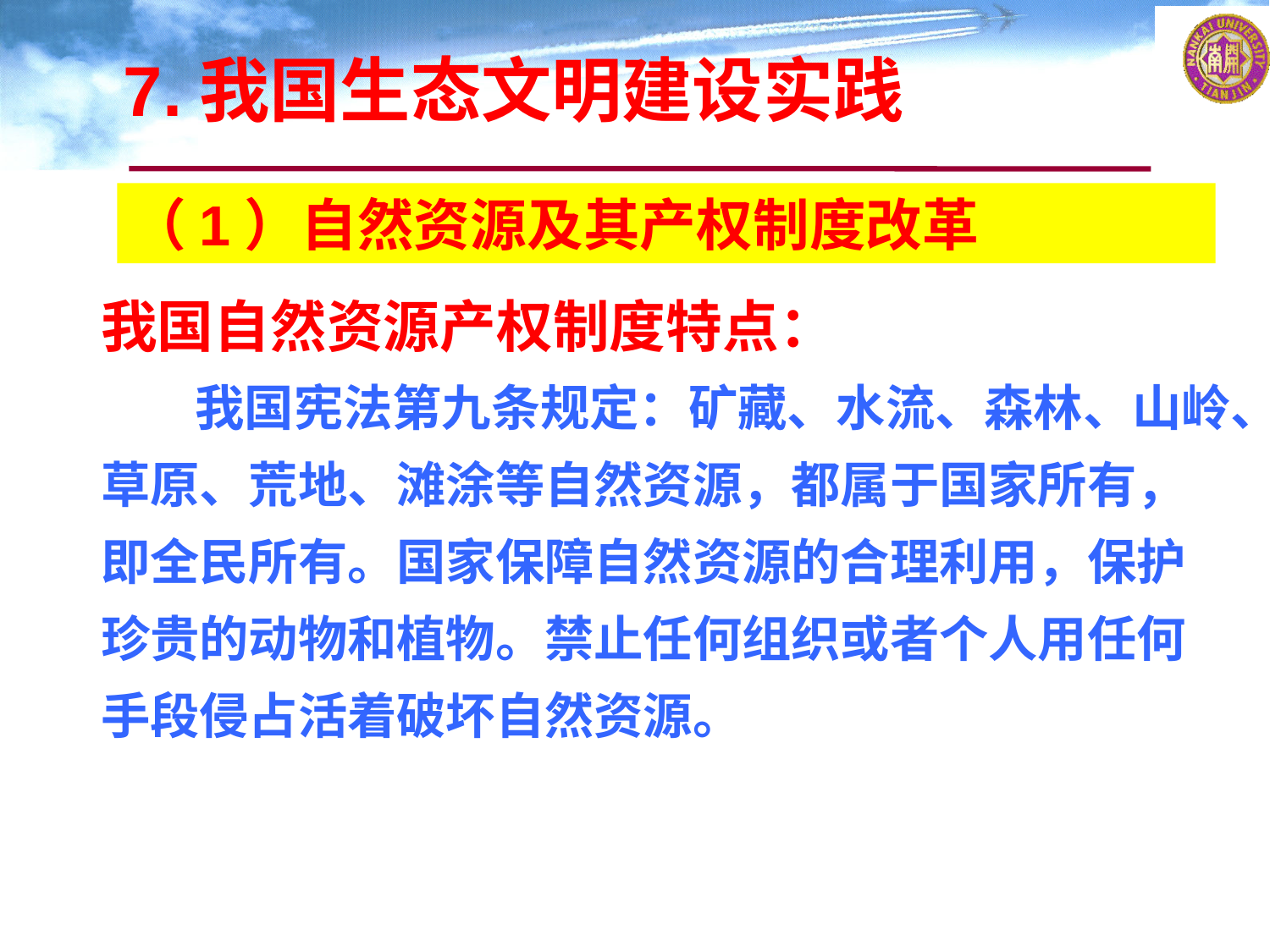

7.我国生态文明建设实践

（1）自然资源及其产权制度改革
我国自然资源产权制度特点：
      我国宪法第九条规定：矿藏、水流、森林、山岭、草原、荒地、滩涂等自然资源，都属于国家所有，即全民所有。国家保障自然资源的合理利用，保护珍贵的动物和植物。禁止任何组织或者个人用任何手段侵占活着破坏自然资源。